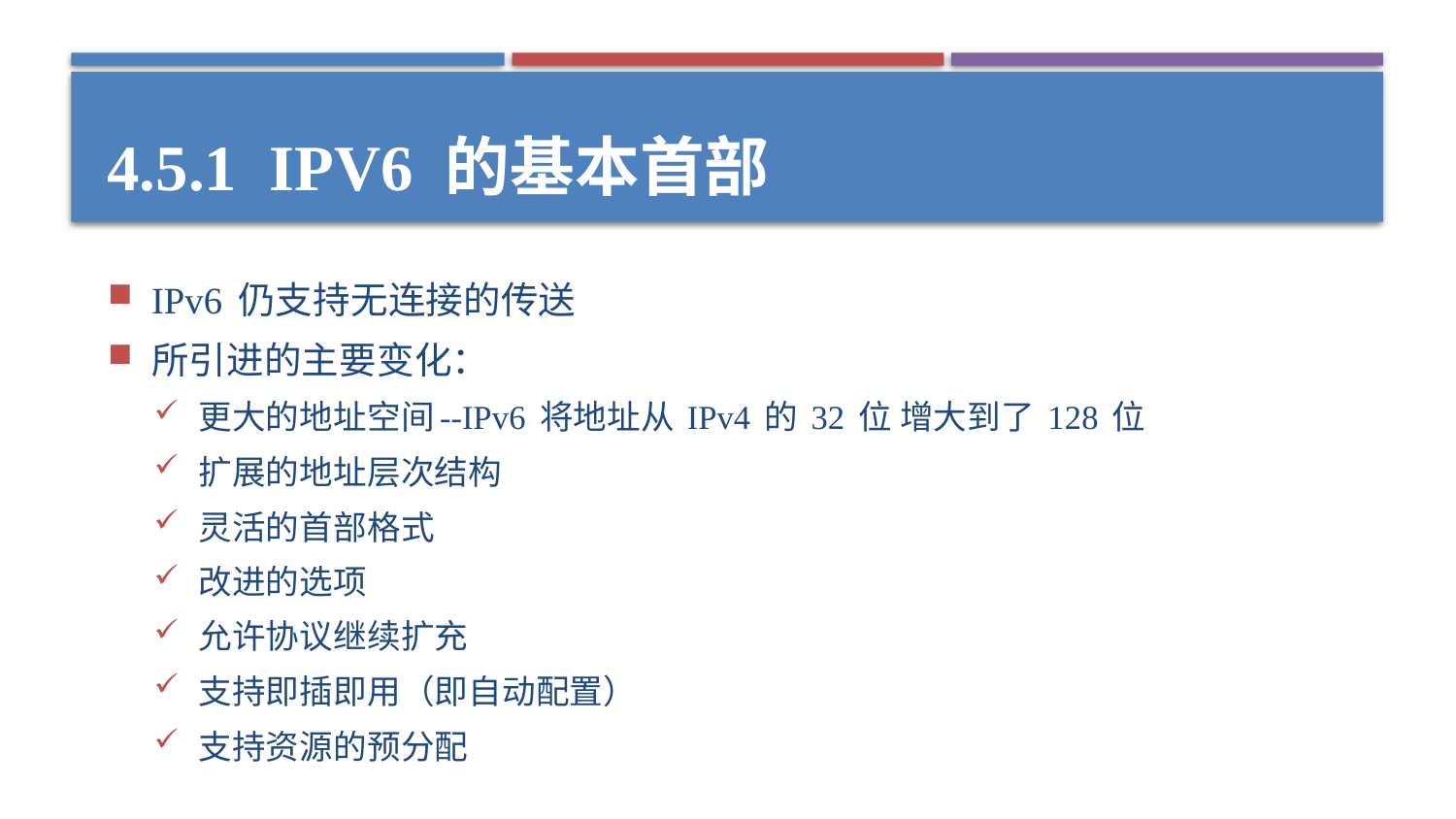

# 4.5.1  IPv6 的基本首部
IPv6 仍支持无连接的传送
所引进的主要变化：
更大的地址空间--IPv6 将地址从 IPv4 的 32 位 增大到了 128 位
扩展的地址层次结构
灵活的首部格式
改进的选项
允许协议继续扩充
支持即插即用（即自动配置）
支持资源的预分配